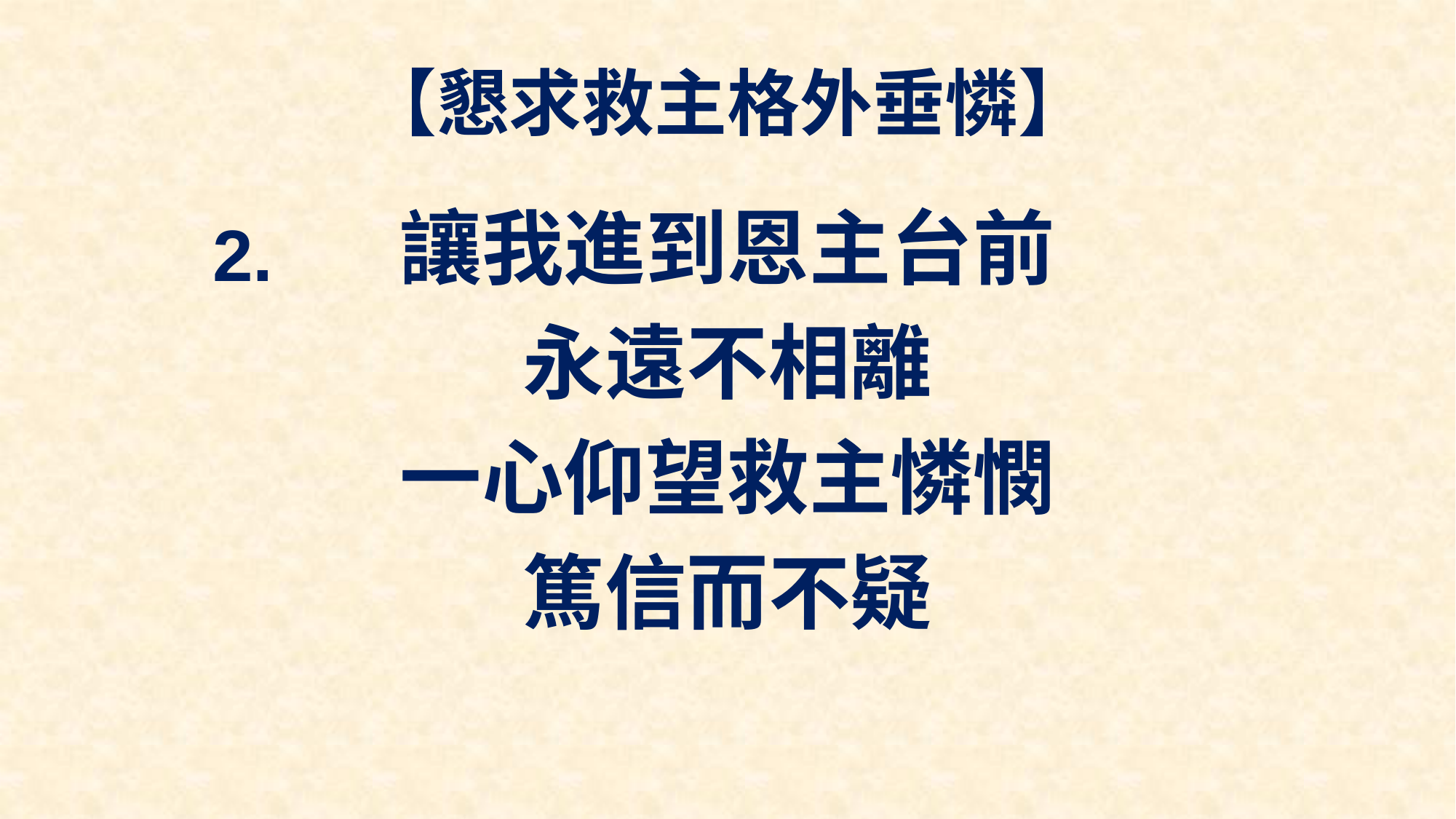

# 【懇求救主格外垂憐】
讓我進到恩主台前
永遠不相離
一心仰望救主憐憫
篤信而不疑
2.